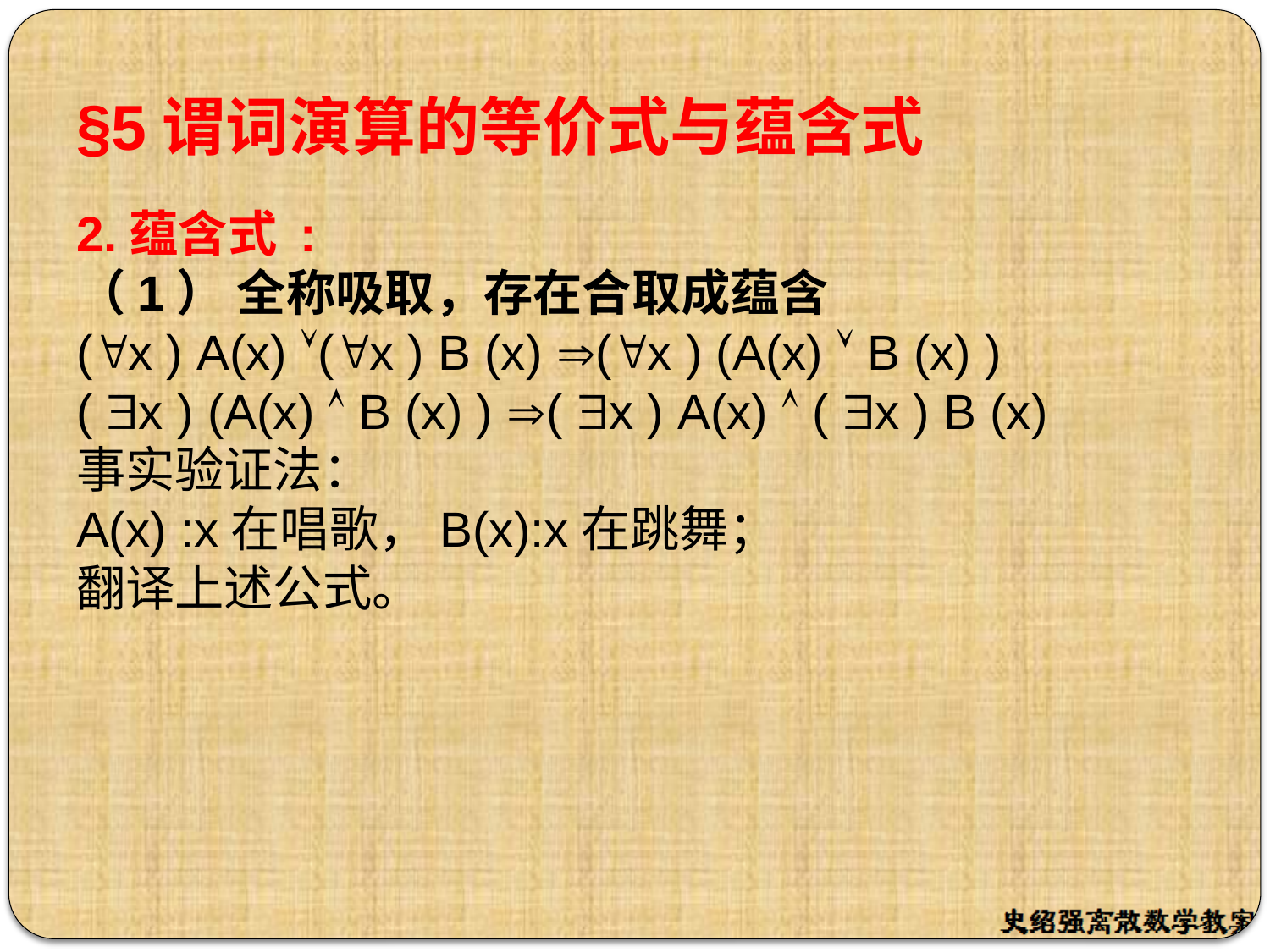

# §5谓词演算的等价式与蕴含式
2.蕴含式 :
（1） 全称吸取，存在合取成蕴含
(∀x ) A(x) ∨(∀x ) B (x) ⇒(∀x ) (A(x) ∨ B (x) )
( ∃x ) (A(x) ∧ B (x) ) ⇒( ∃x ) A(x) ∧ ( ∃x ) B (x)
事实验证法：
A(x) :x在唱歌，B(x):x在跳舞；
翻译上述公式。